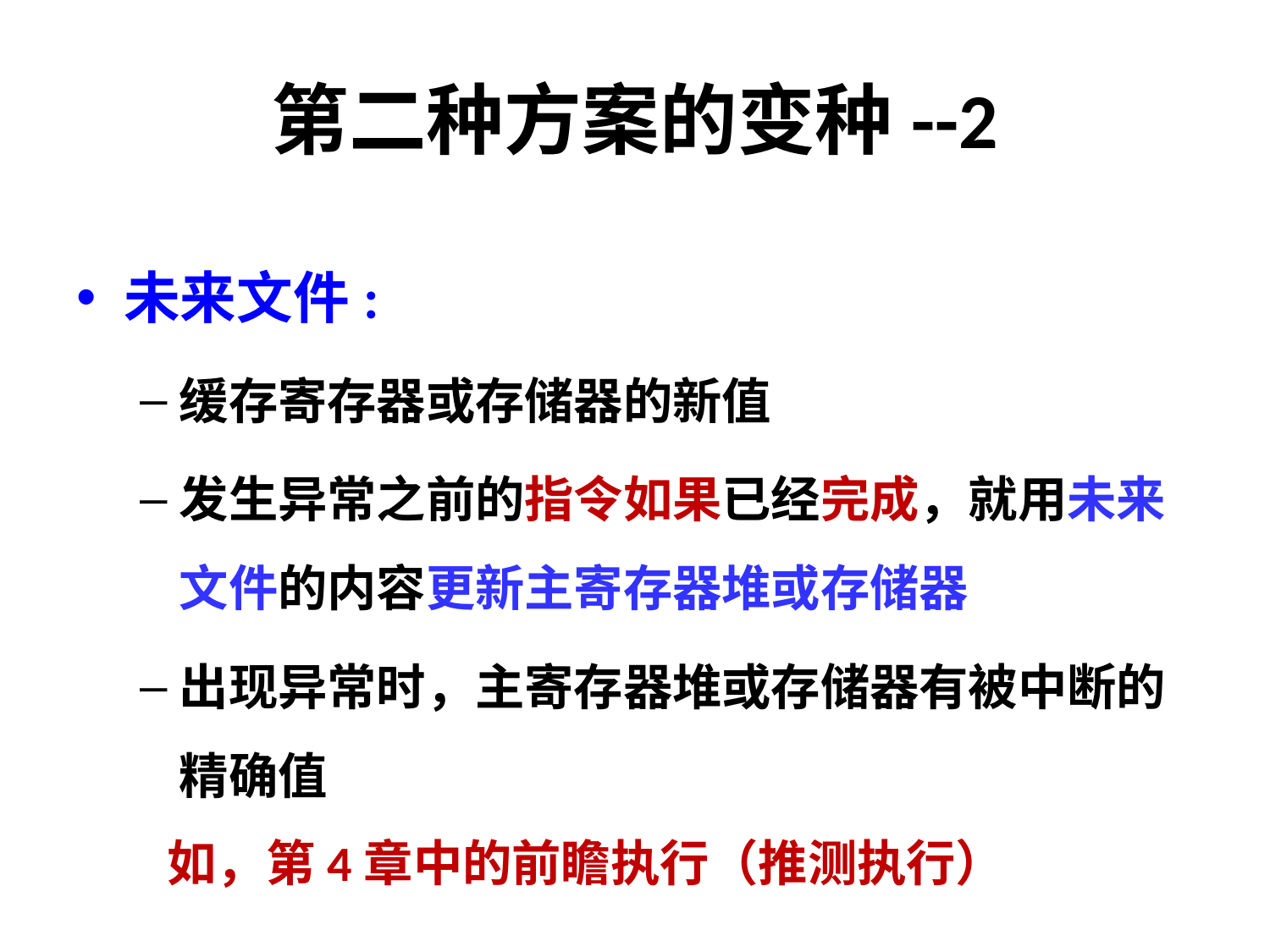

# 第二种方案的变种--2
未来文件:
缓存寄存器或存储器的新值
发生异常之前的指令如果已经完成，就用未来文件的内容更新主寄存器堆或存储器
出现异常时，主寄存器堆或存储器有被中断的精确值
如，第4章中的前瞻执行（推测执行）
62